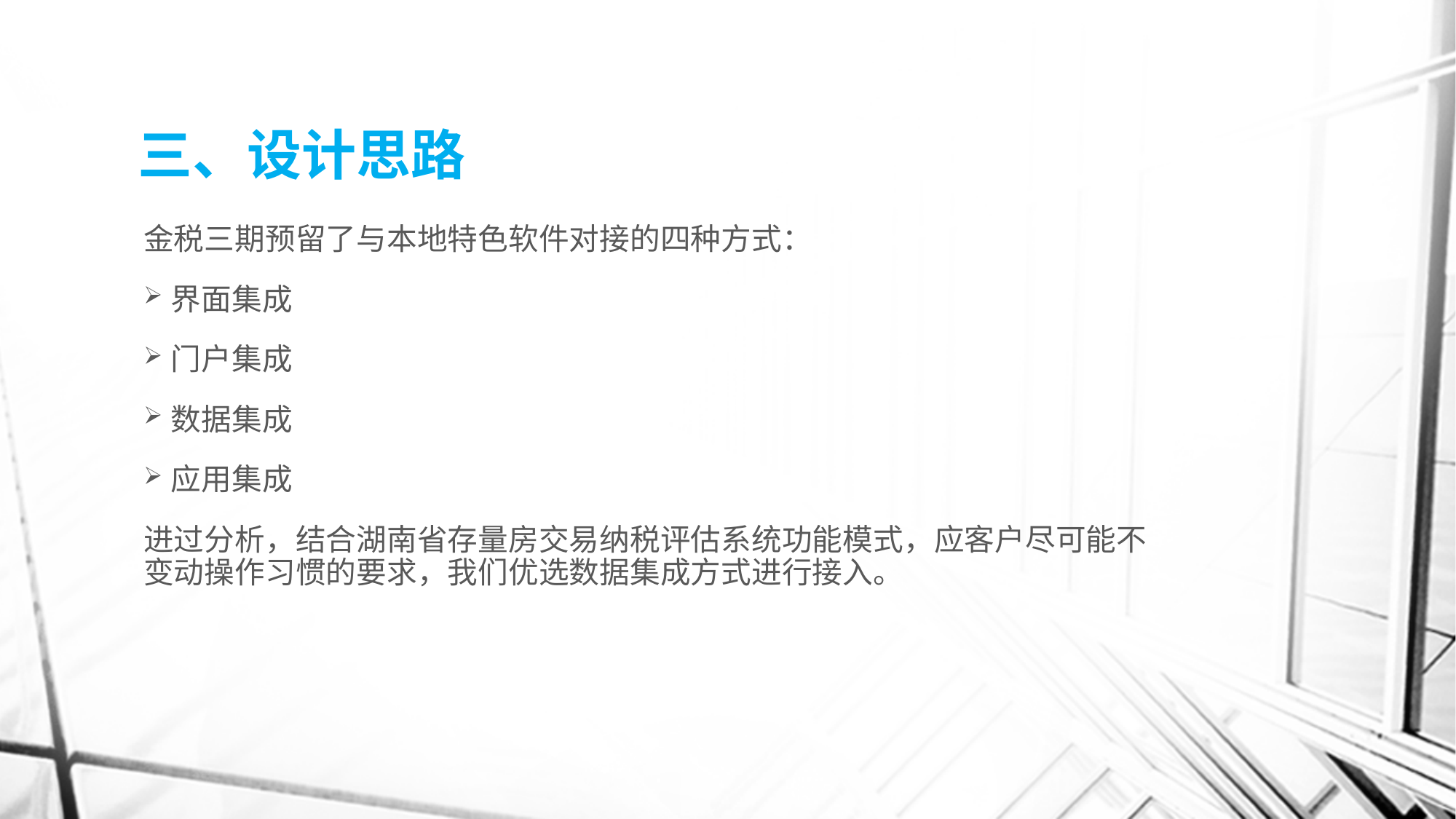

# 三、设计思路
金税三期预留了与本地特色软件对接的四种方式：
界面集成
门户集成
数据集成
应用集成
进过分析，结合湖南省存量房交易纳税评估系统功能模式，应客户尽可能不变动操作习惯的要求，我们优选数据集成方式进行接入。